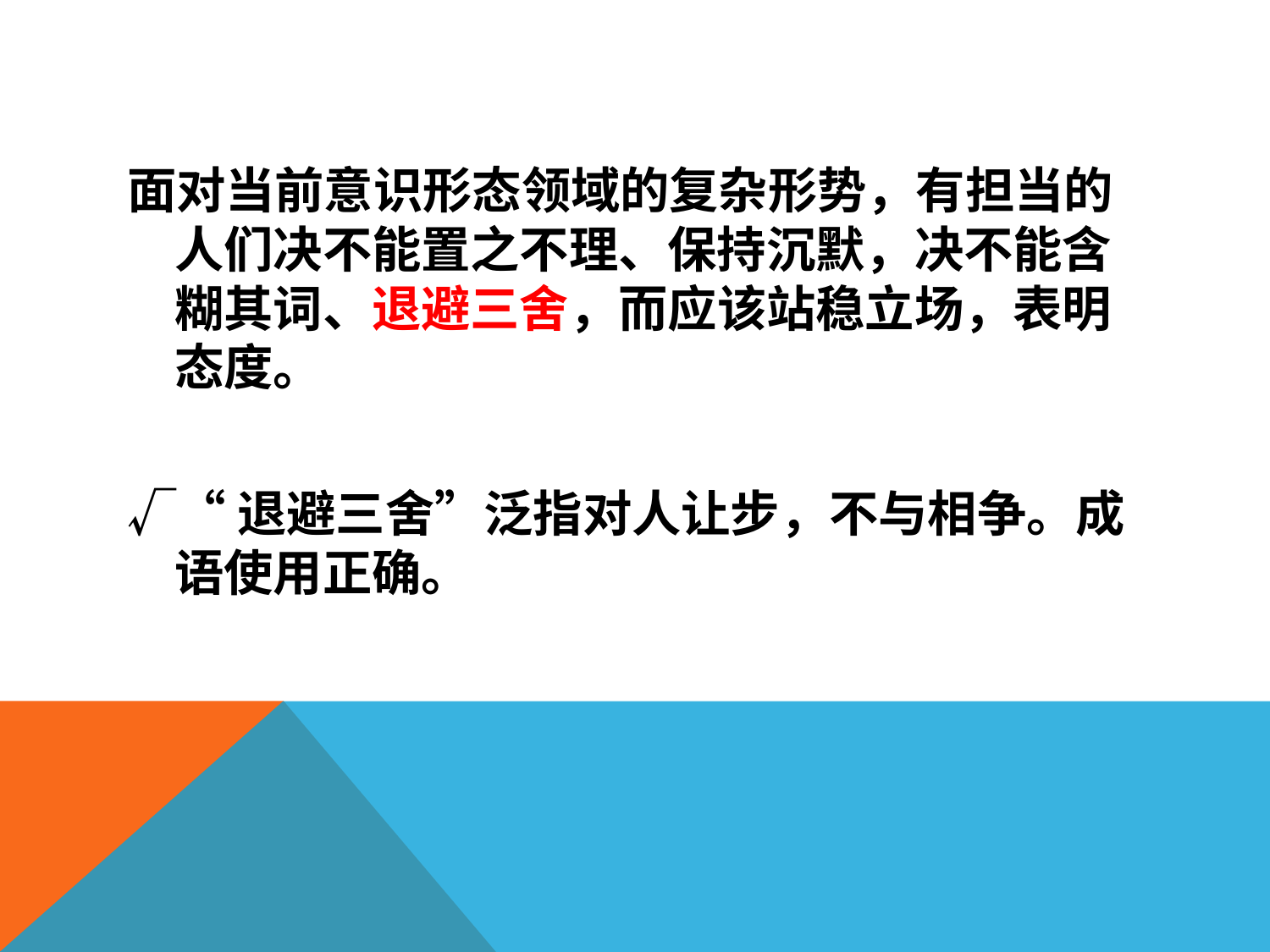

#
面对当前意识形态领域的复杂形势，有担当的人们决不能置之不理、保持沉默，决不能含糊其词、退避三舍，而应该站稳立场，表明态度。

√“退避三舍”泛指对人让步，不与相争。成语使用正确。